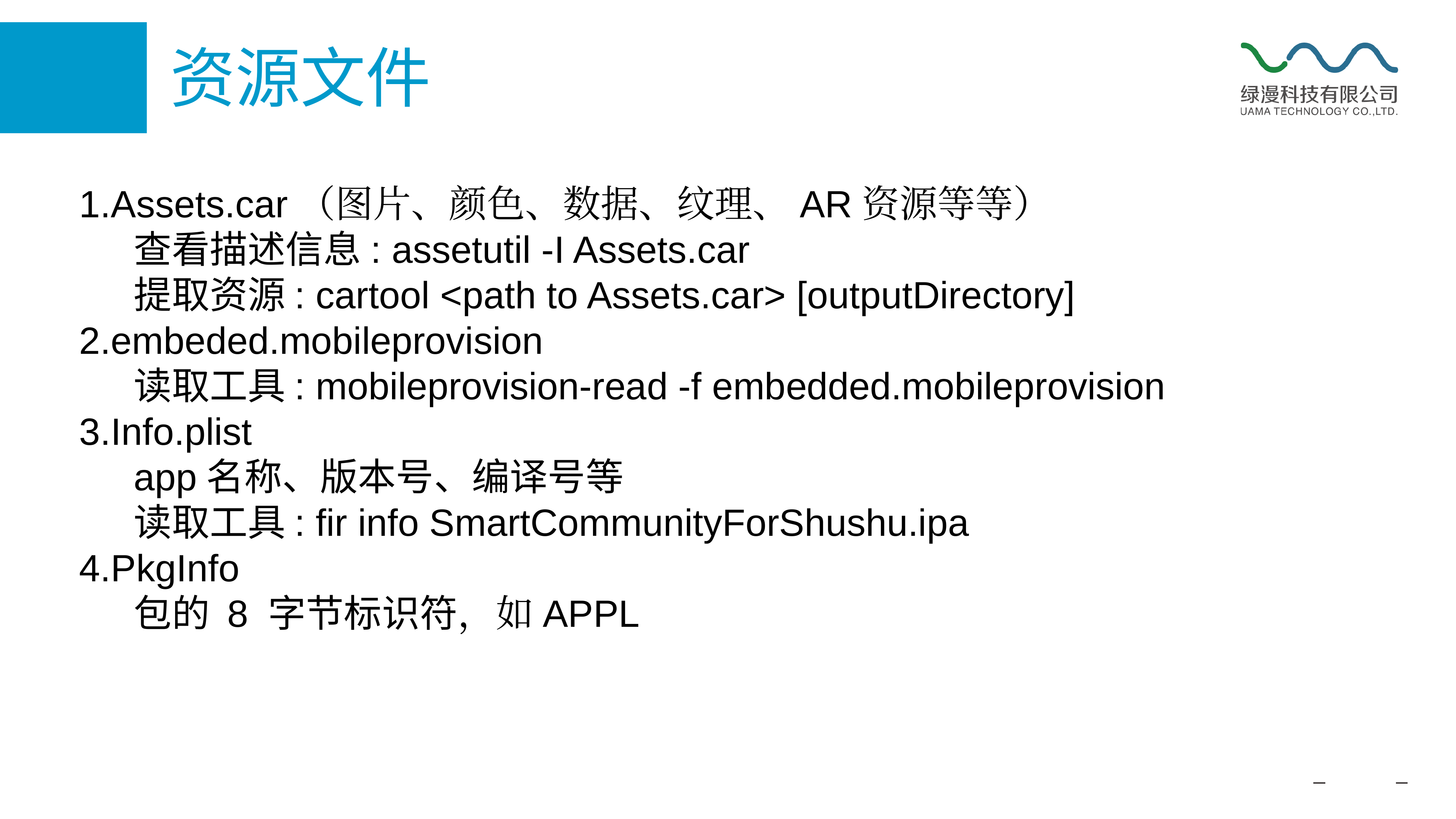

# 资源文件

1.Assets.car（图片、颜色、数据、纹理、AR资源等等）
	查看描述信息: assetutil -I Assets.car
	提取资源: cartool <path to Assets.car> [outputDirectory]
2.embeded.mobileprovision
	读取工具: mobileprovision-read -f embedded.mobileprovision
3.Info.plist
	app名称、版本号、编译号等
	读取工具: fir info SmartCommunityForShushu.ipa
4.PkgInfo
	包的 8 字节标识符，如APPL